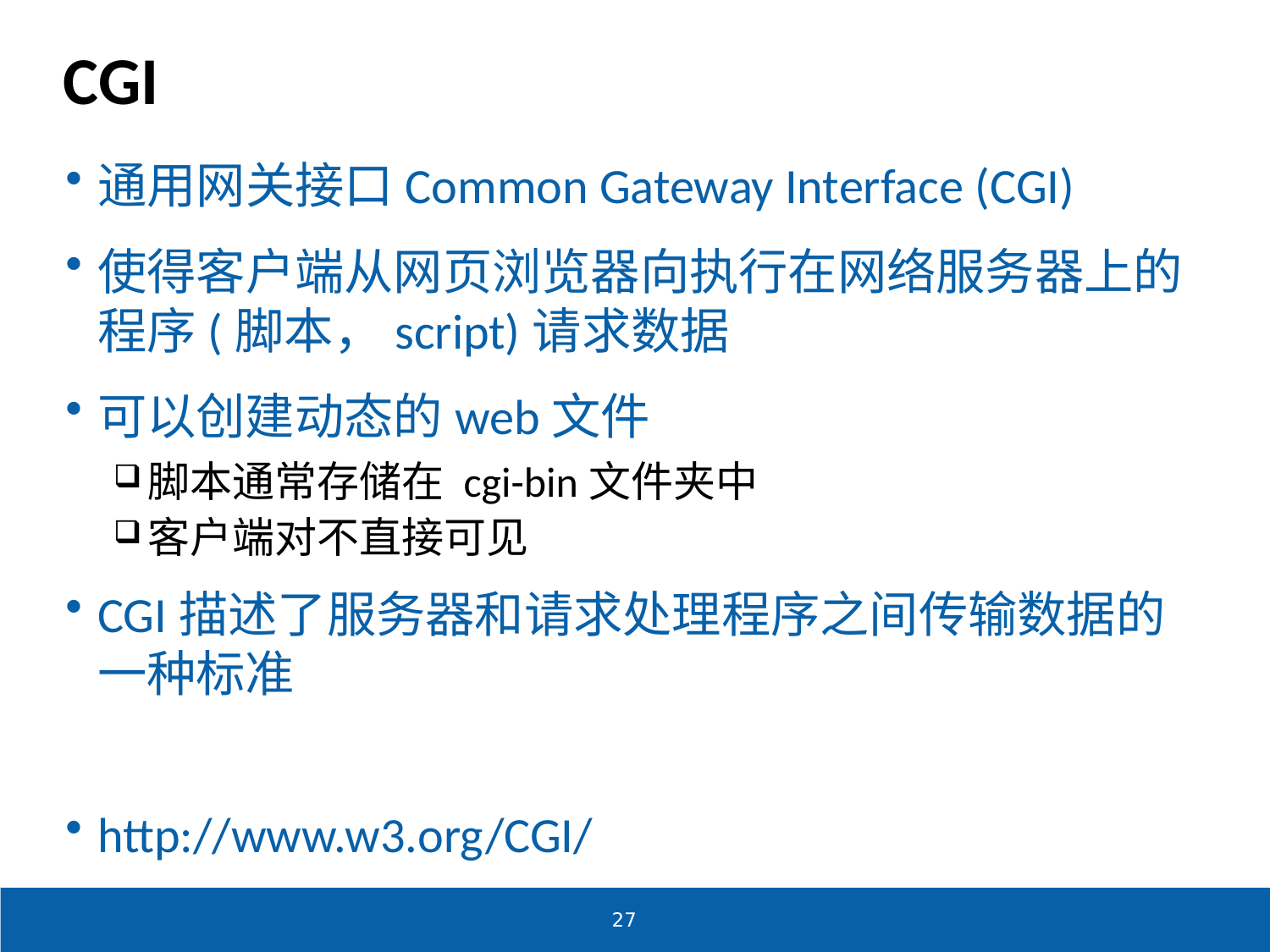

# CGI
通用网关接口Common Gateway Interface (CGI)
使得客户端从网页浏览器向执行在网络服务器上的程序(脚本，script)请求数据
可以创建动态的web文件
脚本通常存储在 cgi-bin文件夹中
客户端对不直接可见
CGI描述了服务器和请求处理程序之间传输数据的一种标准

http://www.w3.org/CGI/

27